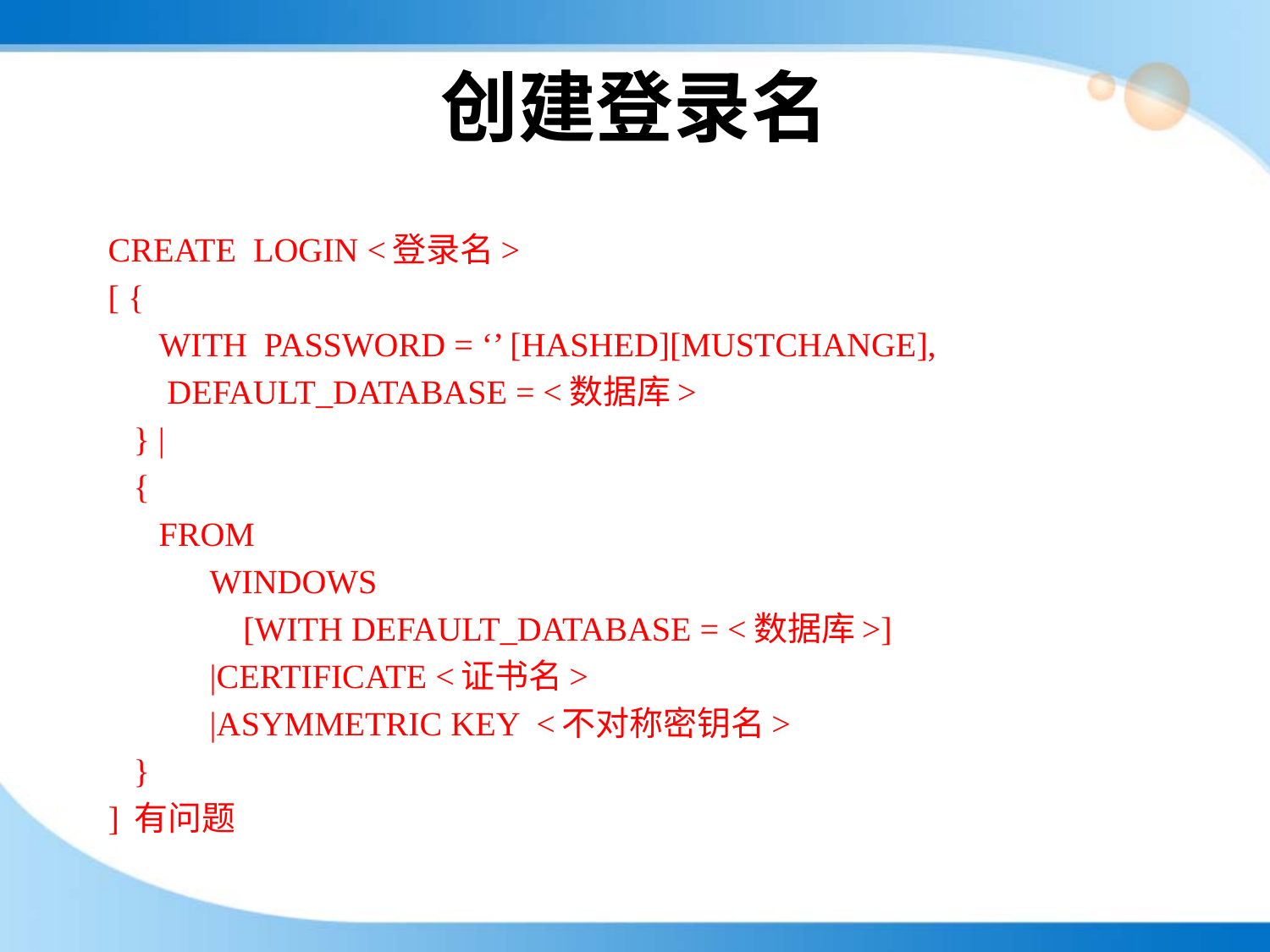

# 创建登录名
CREATE  LOGIN <登录名>
[ {
      WITH  PASSWORD = ‘’ [HASHED][MUSTCHANGE],
       DEFAULT_DATABASE = <数据库>
   } |
   {
      FROM
            WINDOWS
                [WITH DEFAULT_DATABASE = <数据库>]
            |CERTIFICATE <证书名>
            |ASYMMETRIC KEY  <不对称密钥名>
   }
] 有问题